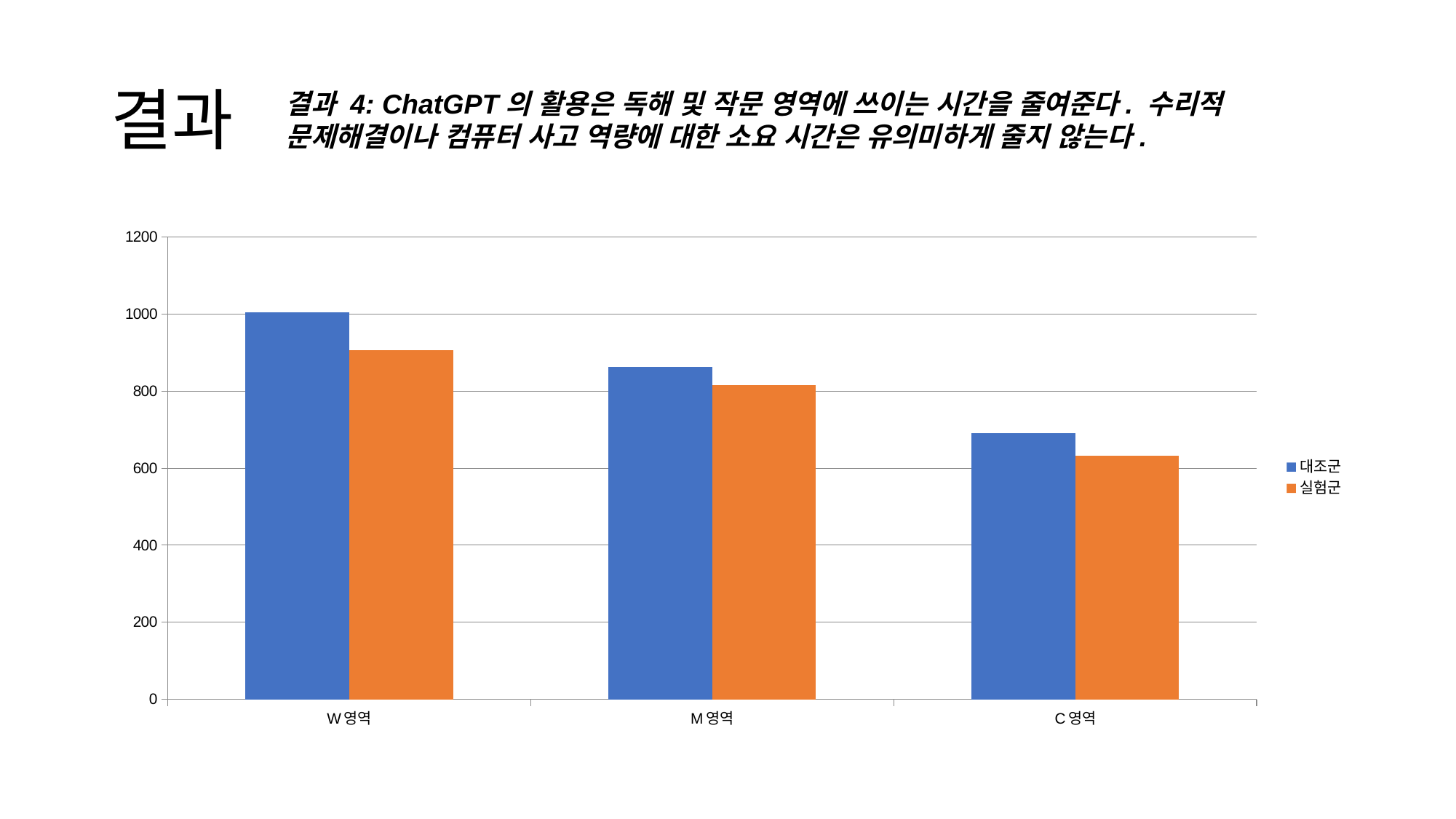

# 결과
결과 4: ChatGPT의 활용은 독해 및 작문 영역에 쓰이는 시간을 줄여준다. 수리적 문제해결이나 컴퓨터 사고 역량에 대한 소요 시간은 유의미하게 줄지 않는다.

### Chart

| Category |  |  |
|---|---|---|
| W영역 | 1003.98 | 906.28 |
| M영역 | 861.91 | 815.36 |
| C영역 | 690.32 | 632.19 |